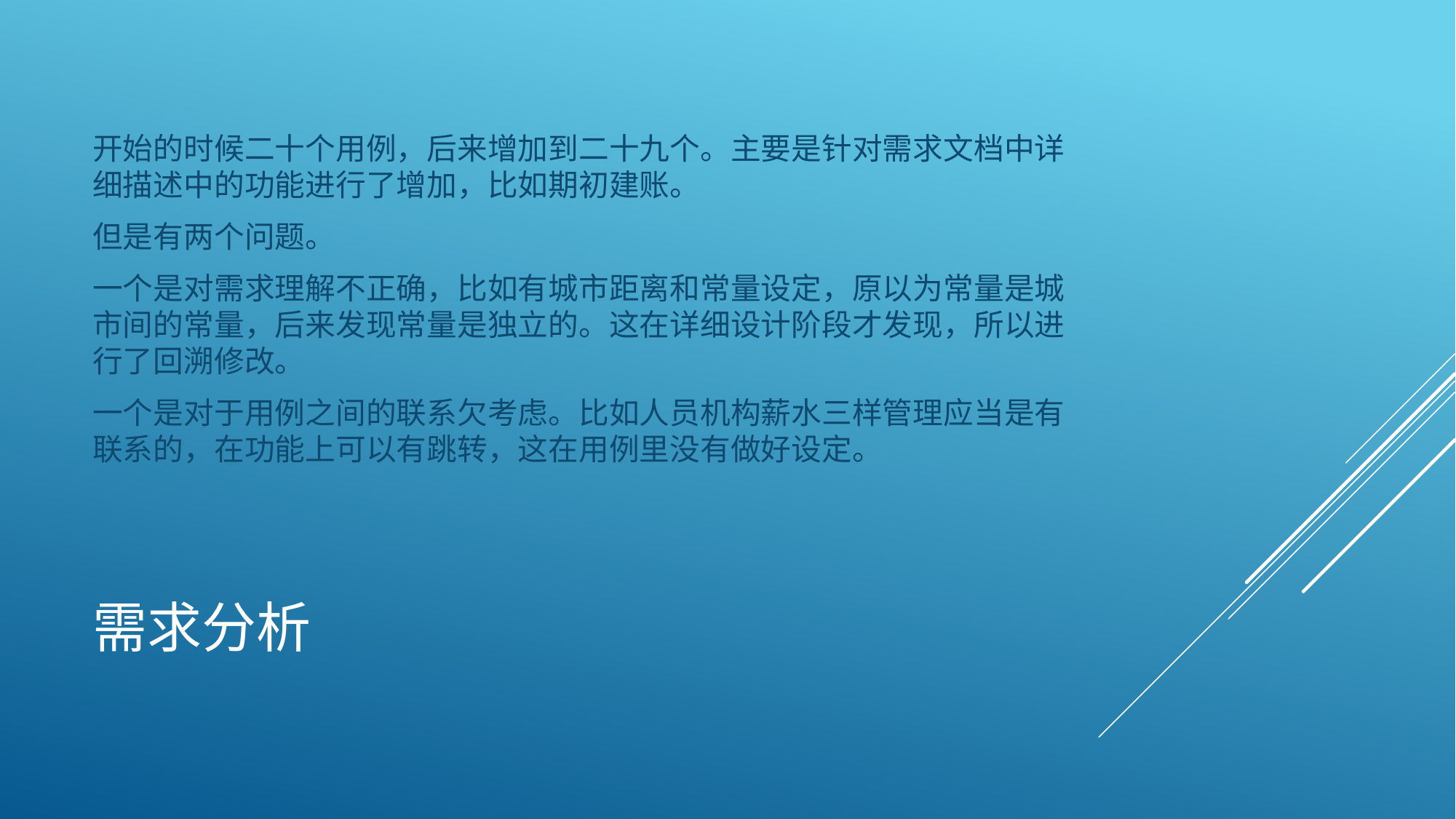

开始的时候二十个用例，后来增加到二十九个。主要是针对需求文档中详细描述中的功能进行了增加，比如期初建账。
但是有两个问题。
一个是对需求理解不正确，比如有城市距离和常量设定，原以为常量是城市间的常量，后来发现常量是独立的。这在详细设计阶段才发现，所以进行了回溯修改。
一个是对于用例之间的联系欠考虑。比如人员机构薪水三样管理应当是有联系的，在功能上可以有跳转，这在用例里没有做好设定。
# 需求分析